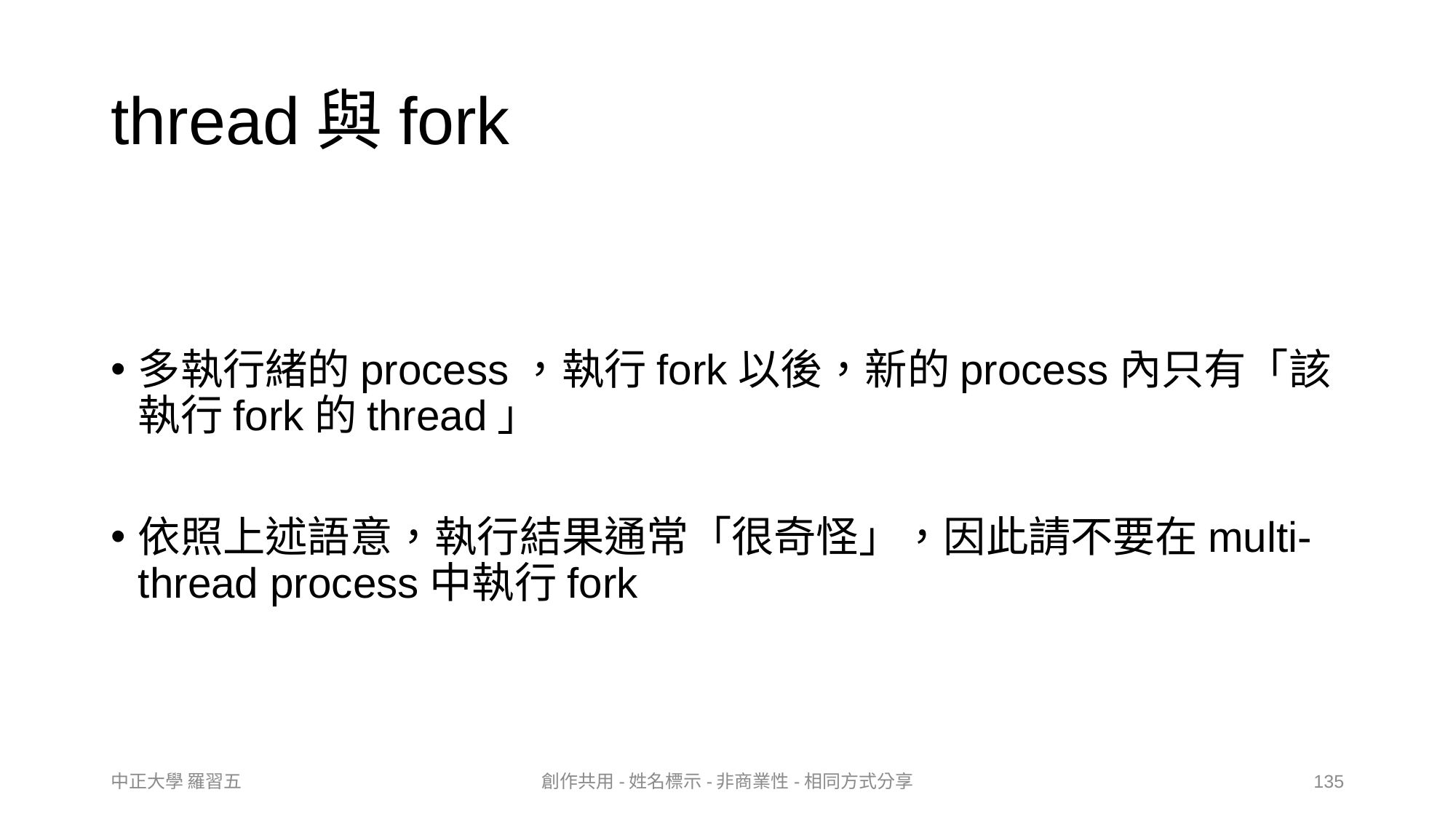

# thread與fork
多執行緒的process，執行fork以後，新的process內只有「該執行fork的thread」

依照上述語意，執行結果通常「很奇怪」，因此請不要在multi-thread process中執行fork
中正大學 羅習五
創作共用-姓名標示-非商業性-相同方式分享
135